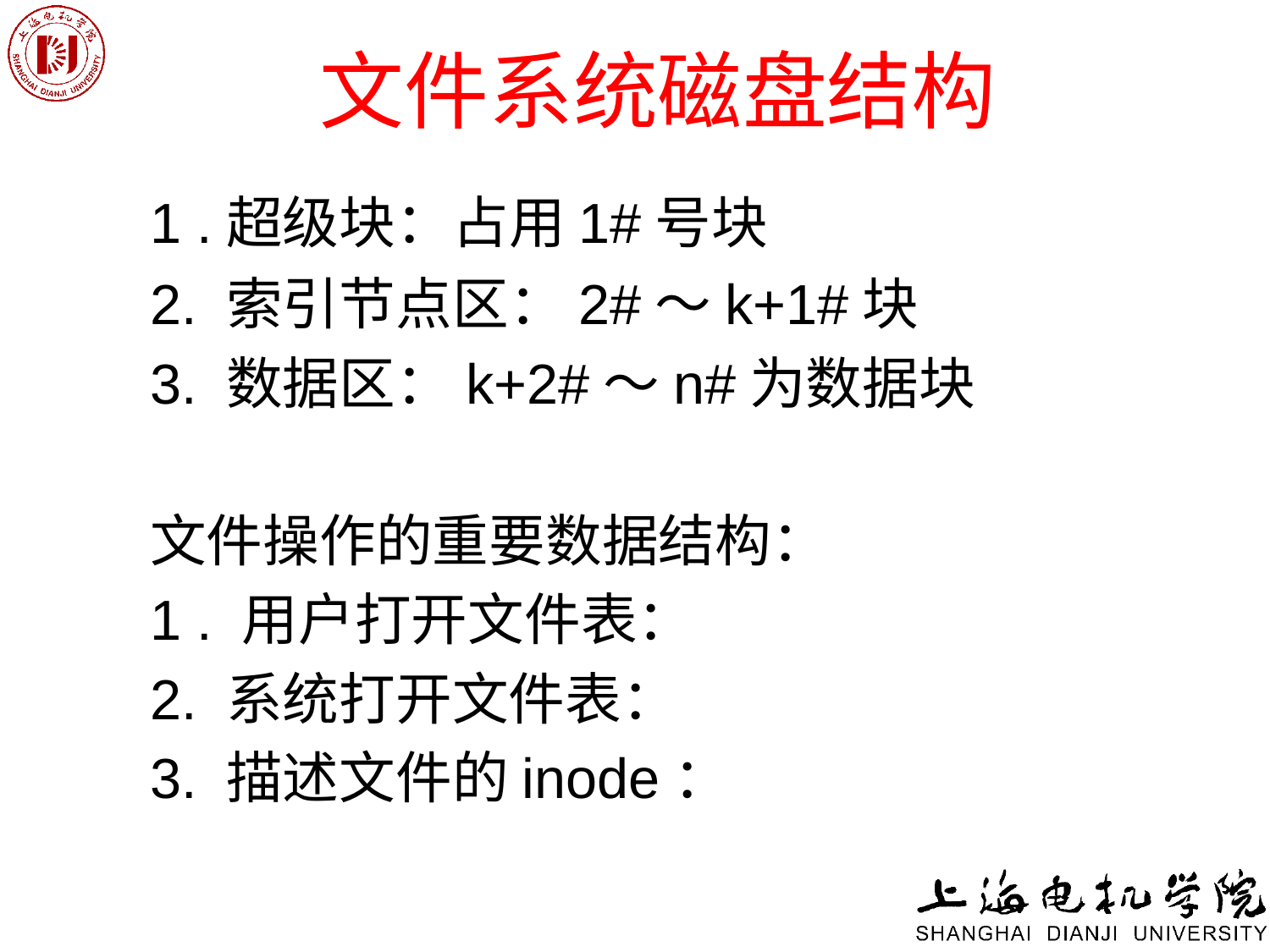

# 文件系统磁盘结构
1 .超级块：占用1#号块
2. 索引节点区：2#～k+1#块
3. 数据区：k+2#～n#为数据块

文件操作的重要数据结构：
1 . 用户打开文件表：
2. 系统打开文件表：
3. 描述文件的inode：